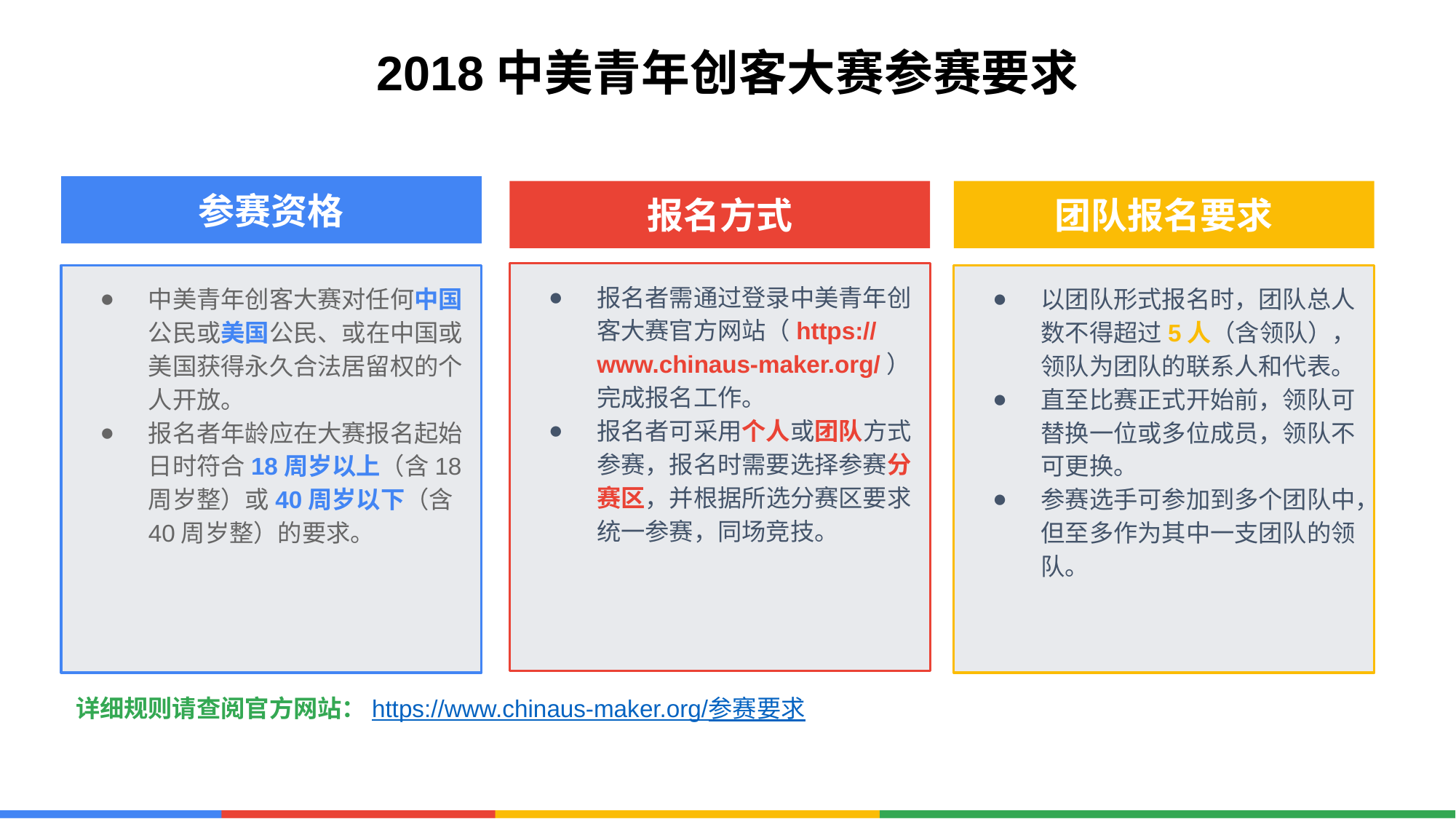

2018中美青年创客大赛参赛要求
参赛资格
报名方式
团队报名要求
报名者需通过登录中美青年创客大赛官方网站（https://www.chinaus-maker.org/）完成报名工作。
报名者可采用个人或团队方式参赛，报名时需要选择参赛分赛区，并根据所选分赛区要求统一参赛，同场竞技。

中美青年创客大赛对任何中国公民或美国公民、或在中国或美国获得永久合法居留权的个人开放。
报名者年龄应在大赛报名起始日时符合18周岁以上（含18周岁整）或40周岁以下（含40周岁整）的要求。

以团队形式报名时，团队总人数不得超过5人（含领队），领队为团队的联系人和代表。
直至比赛正式开始前，领队可替换一位或多位成员，领队不可更换。
参赛选手可参加到多个团队中，但至多作为其中一支团队的领队。
详细规则请查阅官方网站：https://www.chinaus-maker.org/参赛要求